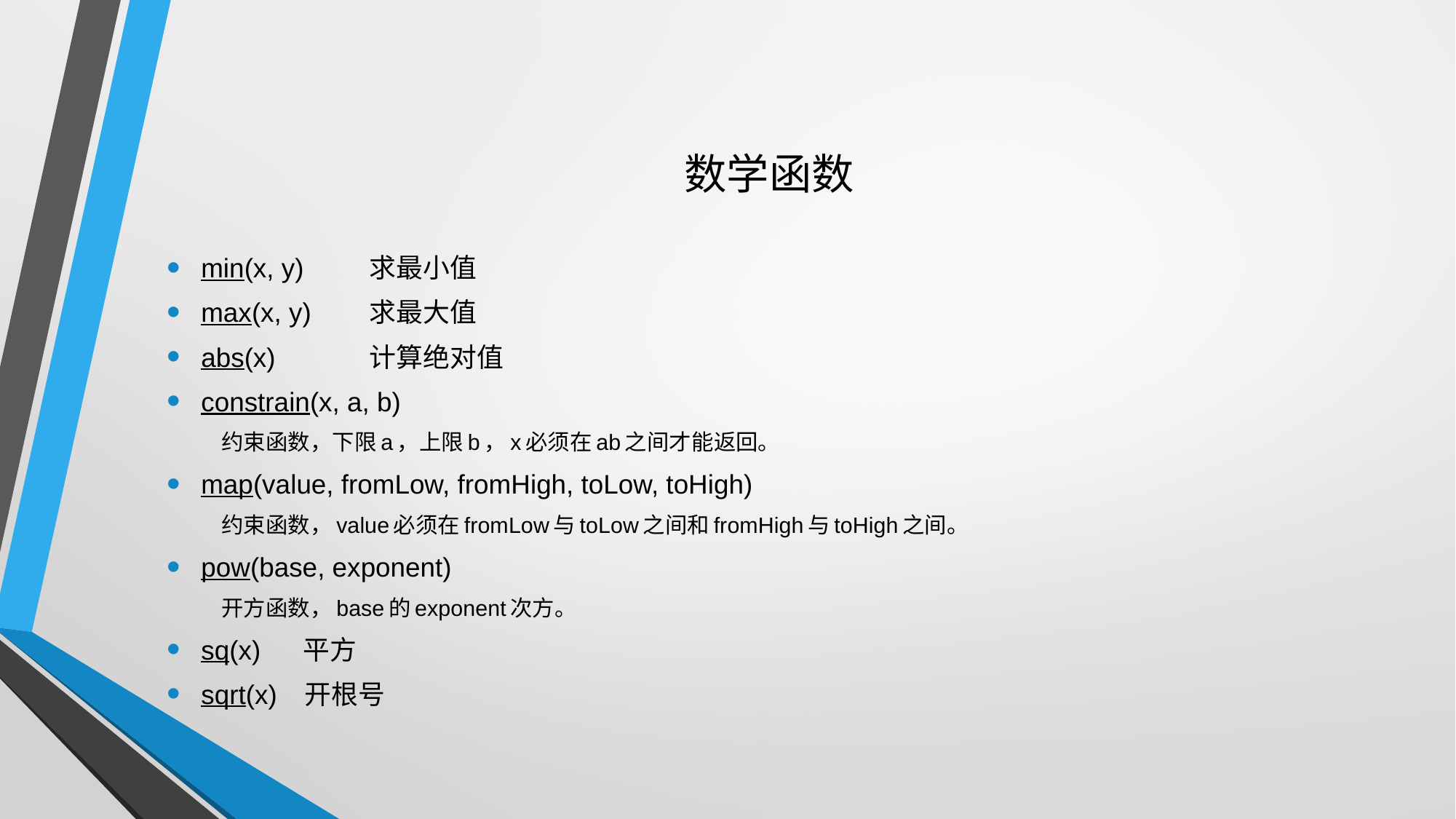

# 数学函数
min(x, y) 	求最小值
max(x, y) 	求最大值
abs(x)   	计算绝对值
constrain(x, a, b)
约束函数，下限a，上限b，x必须在ab之间才能返回。
map(value, fromLow, fromHigh, toLow, toHigh)
约束函数，value必须在fromLow与toLow之间和fromHigh与toHigh之间。
pow(base, exponent)
开方函数，base的exponent次方。
sq(x)     平方
sqrt(x)   开根号